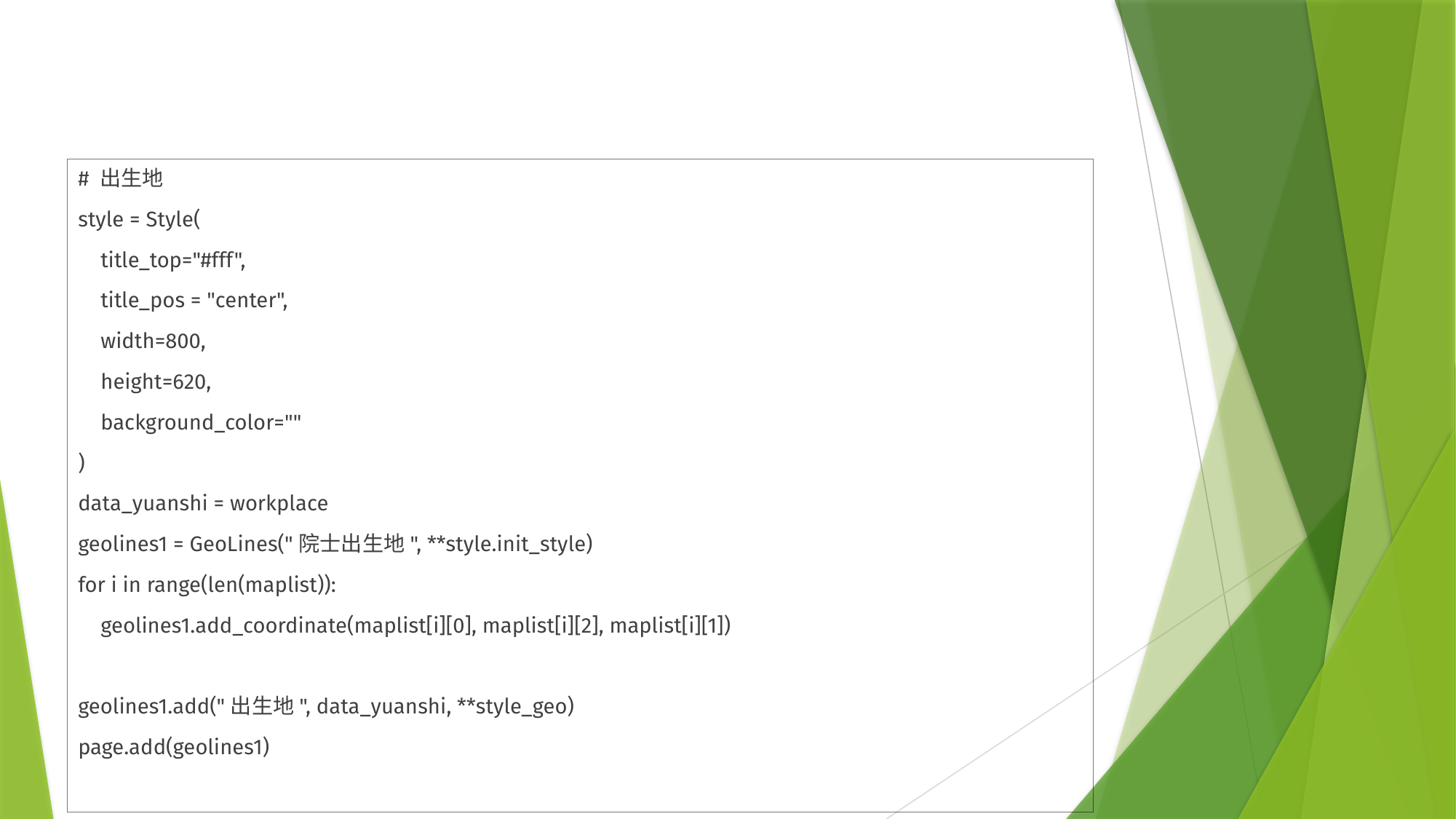

#
# 出生地
style = Style(
    title_top="#fff",
    title_pos = "center",
    width=800,
    height=620,
    background_color=""
)
data_yuanshi = workplace
geolines1 = GeoLines("院士出生地", **style.init_style)
for i in range(len(maplist)):
    geolines1.add_coordinate(maplist[i][0], maplist[i][2], maplist[i][1])

geolines1.add("出生地", data_yuanshi, **style_geo)
page.add(geolines1)